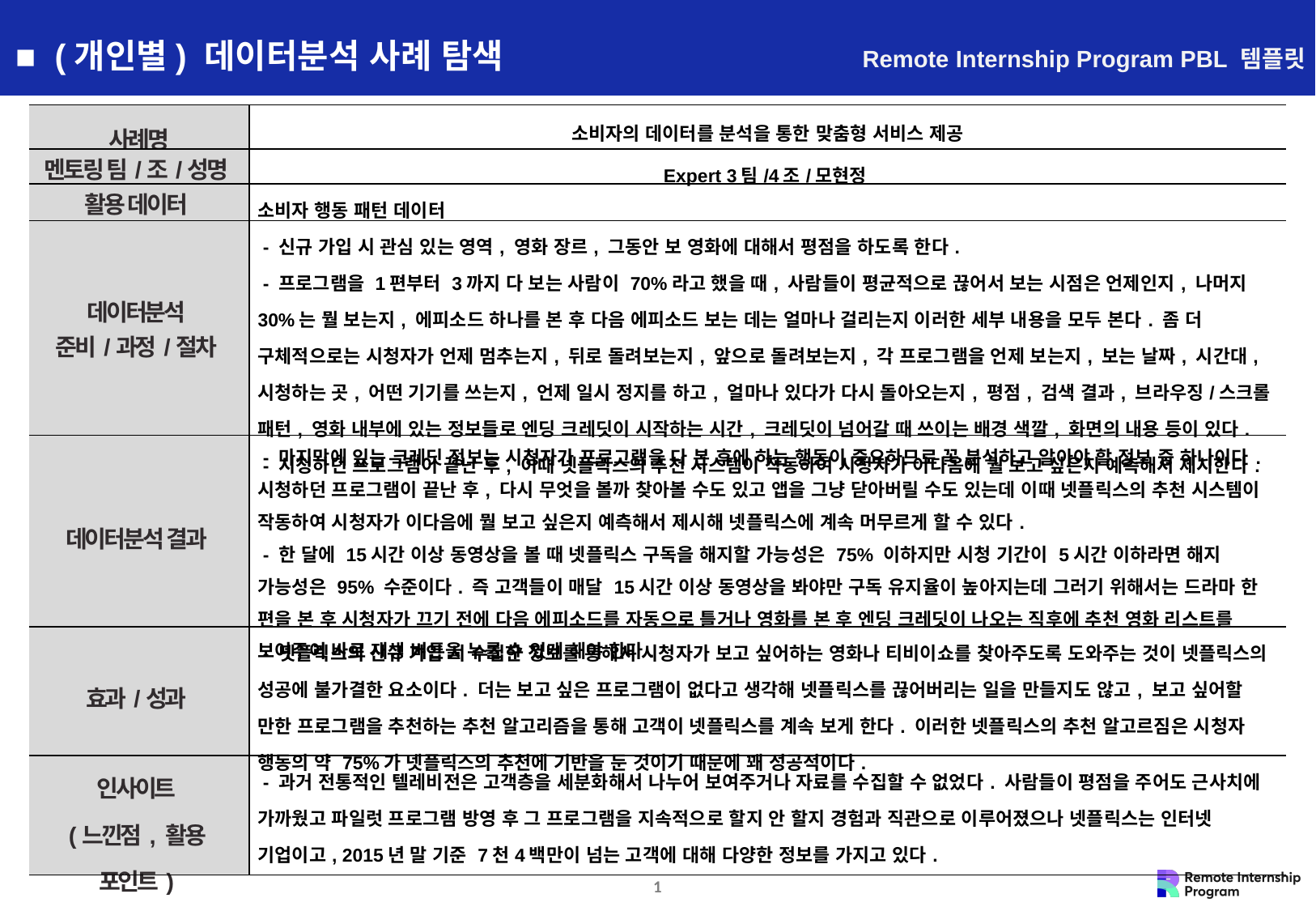

■  (개인별) 데이터분석 사례 탐색
Remote Internship Program PBL 템플릿
| 사례명 | 소비자의 데이터를 분석을 통한 맞춤형 서비스 제공 |
| --- | --- |
| 멘토링 팀/조/성명 | Expert 3팀/4조/모현정 |
| 활용 데이터 | 소비자 행동 패턴 데이터 |
| 데이터분석 준비/과정/절차 | - 신규 가입 시 관심 있는 영역, 영화 장르, 그동안 보 영화에 대해서 평점을 하도록 한다. - 프로그램을 1편부터 3까지 다 보는 사람이 70%라고 했을 때, 사람들이 평균적으로 끊어서 보는 시점은 언제인지, 나머지 30%는 뭘 보는지, 에피소드 하나를 본 후 다음 에피소드 보는 데는 얼마나 걸리는지 이러한 세부 내용을 모두 본다. 좀 더 구체적으로는 시청자가 언제 멈추는지, 뒤로 돌려보는지, 앞으로 돌려보는지, 각 프로그램을 언제 보는지, 보는 날짜, 시간대, 시청하는 곳, 어떤 기기를 쓰는지, 언제 일시 정지를 하고, 얼마나 있다가 다시 돌아오는지, 평점, 검색 결과, 브라우징/스크롤 패턴, 영화 내부에 있는 정보들로 엔딩 크레딧이 시작하는 시간, 크레딧이 넘어갈 때 쓰이는 배경 색깔, 화면의 내용 등이 있다. - 시청하던 프로그램이 끝난 후, 이때 넷플릭스의 추천 시스템이 작동하여 시청자가 이다음에 뭘 보고 싶은지 예측해서 제시한다. |
| 데이터분석 결과 | - 마지막에 있는 크레딧 정보는 시청자가 프로그램을 다 본 후에 하는 행동이 중요하므로 꼭 분석하고 알아야 할 정보 중 하나이다. 시청하던 프로그램이 끝난 후, 다시 무엇을 볼까 찾아볼 수도 있고 앱을 그냥 닫아버릴 수도 있는데 이때 넷플릭스의 추천 시스템이 작동하여 시청자가 이다음에 뭘 보고 싶은지 예측해서 제시해 넷플릭스에 계속 머무르게 할 수 있다. - 한 달에 15시간 이상 동영상을 볼 때 넷플릭스 구독을 해지할 가능성은 75% 이하지만 시청 기간이 5시간 이하라면 해지 가능성은 95% 수준이다. 즉 고객들이 매달 15시간 이상 동영상을 봐야만 구독 유지율이 높아지는데 그러기 위해서는 드라마 한 편을 본 후 시청자가 끄기 전에 다음 에피소드를 자동으로 틀거나 영화를 본 후 엔딩 크레딧이 나오는 직후에 추천 영화 리스트를 보여주어 바로 재생 버튼을 누를 수 있게 해야 한다. |
| 효과/성과 | - 넷플릭스의 신규 가입 시 수집한 정보를 통해서 시청자가 보고 싶어하는 영화나 티비이쇼를 찾아주도록 도와주는 것이 넷플릭스의 성공에 불가결한 요소이다. 더는 보고 싶은 프로그램이 없다고 생각해 넷플릭스를 끊어버리는 일을 만들지도 않고, 보고 싶어할 만한 프로그램을 추천하는 추천 알고리즘을 통해 고객이 넷플릭스를 계속 보게 한다. 이러한 넷플릭스의 추천 알고르짐은 시청자 행동의 약 75%가 넷플릭스의 추천에 기반을 둔 것이기 때문에 꽤 성공적이다. |
| 인사이트 (느낀점, 활용 포인트) | - 과거 전통적인 텔레비전은 고객층을 세분화해서 나누어 보여주거나 자료를 수집할 수 없었다. 사람들이 평점을 주어도 근사치에 가까웠고 파일럿 프로그램 방영 후 그 프로그램을 지속적으로 할지 안 할지 경험과 직관으로 이루어졌으나 넷플릭스는 인터넷 기업이고, 2015년 말 기준 7천4백만이 넘는 고객에 대해 다양한 정보를 가지고 있다. |